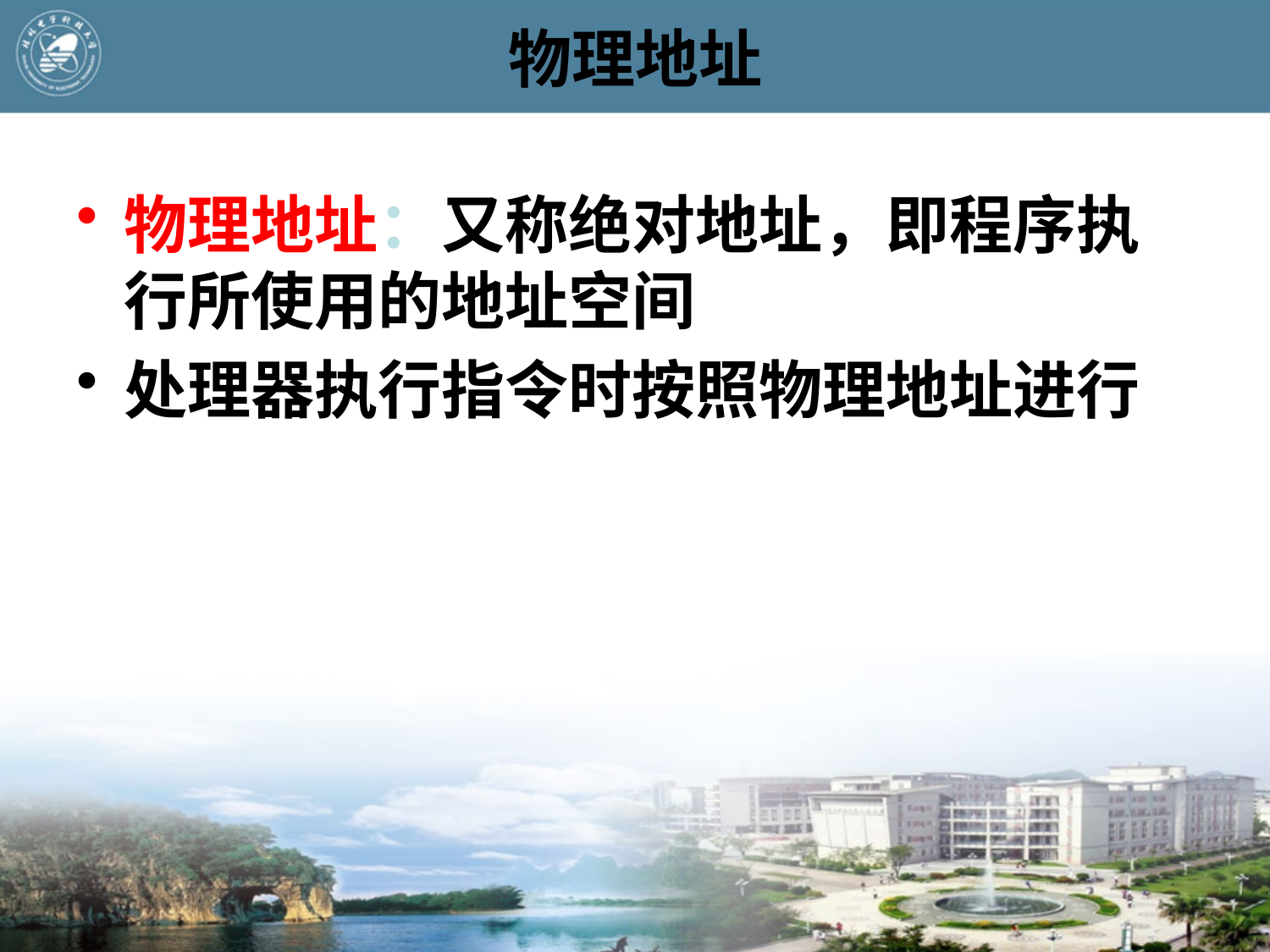

# 物理地址
物理地址：又称绝对地址，即程序执行所使用的地址空间
处理器执行指令时按照物理地址进行